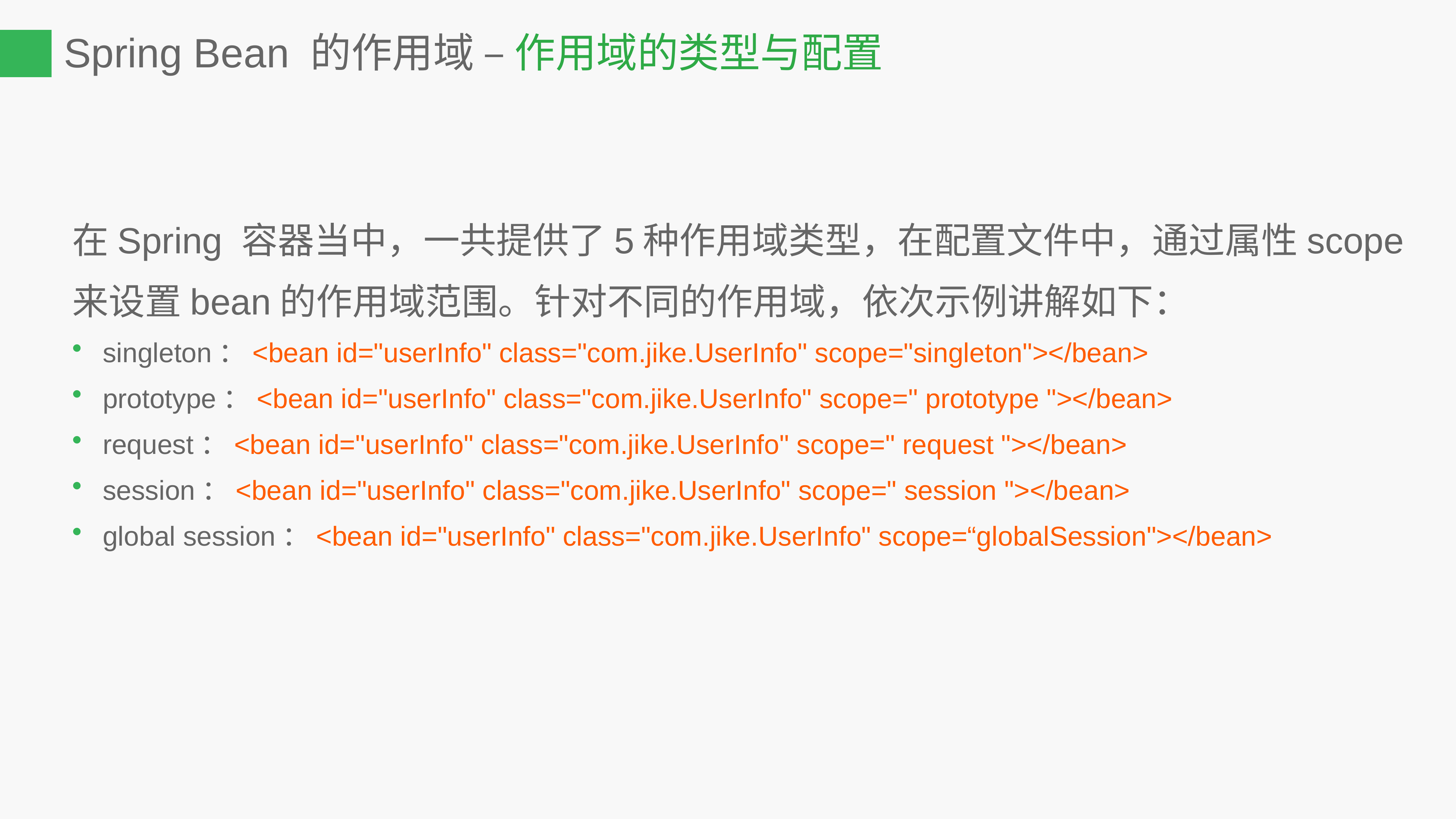

Spring Bean 的作用域 – 作用域的类型与配置

在Spring 容器当中，一共提供了5种作用域类型，在配置文件中，通过属性scope来设置bean的作用域范围。针对不同的作用域，依次示例讲解如下：
singleton：<bean id="userInfo" class="com.jike.UserInfo" scope="singleton"></bean>
prototype：<bean id="userInfo" class="com.jike.UserInfo" scope=" prototype "></bean>
request：<bean id="userInfo" class="com.jike.UserInfo" scope=" request "></bean>
session：<bean id="userInfo" class="com.jike.UserInfo" scope=" session "></bean>
global session：<bean id="userInfo" class="com.jike.UserInfo" scope=“globalSession"></bean>